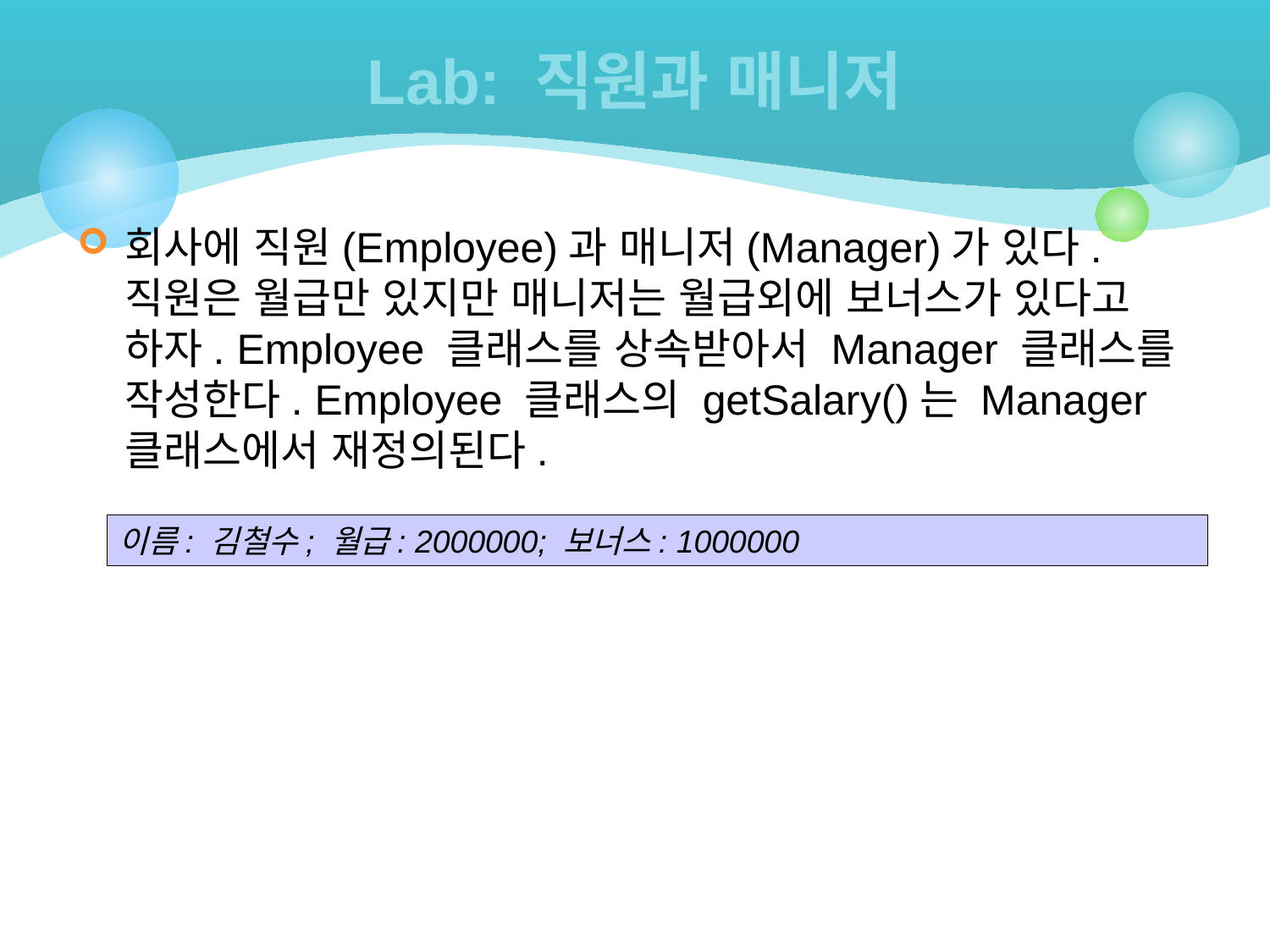

# Lab: 직원과 매니저
회사에 직원(Employee)과 매니저(Manager)가 있다. 직원은 월급만 있지만 매니저는 월급외에 보너스가 있다고 하자. Employee 클래스를 상속받아서 Manager 클래스를 작성한다. Employee 클래스의 getSalary()는 Manager 클래스에서 재정의된다.

이름: 김철수; 월급: 2000000; 보너스: 1000000